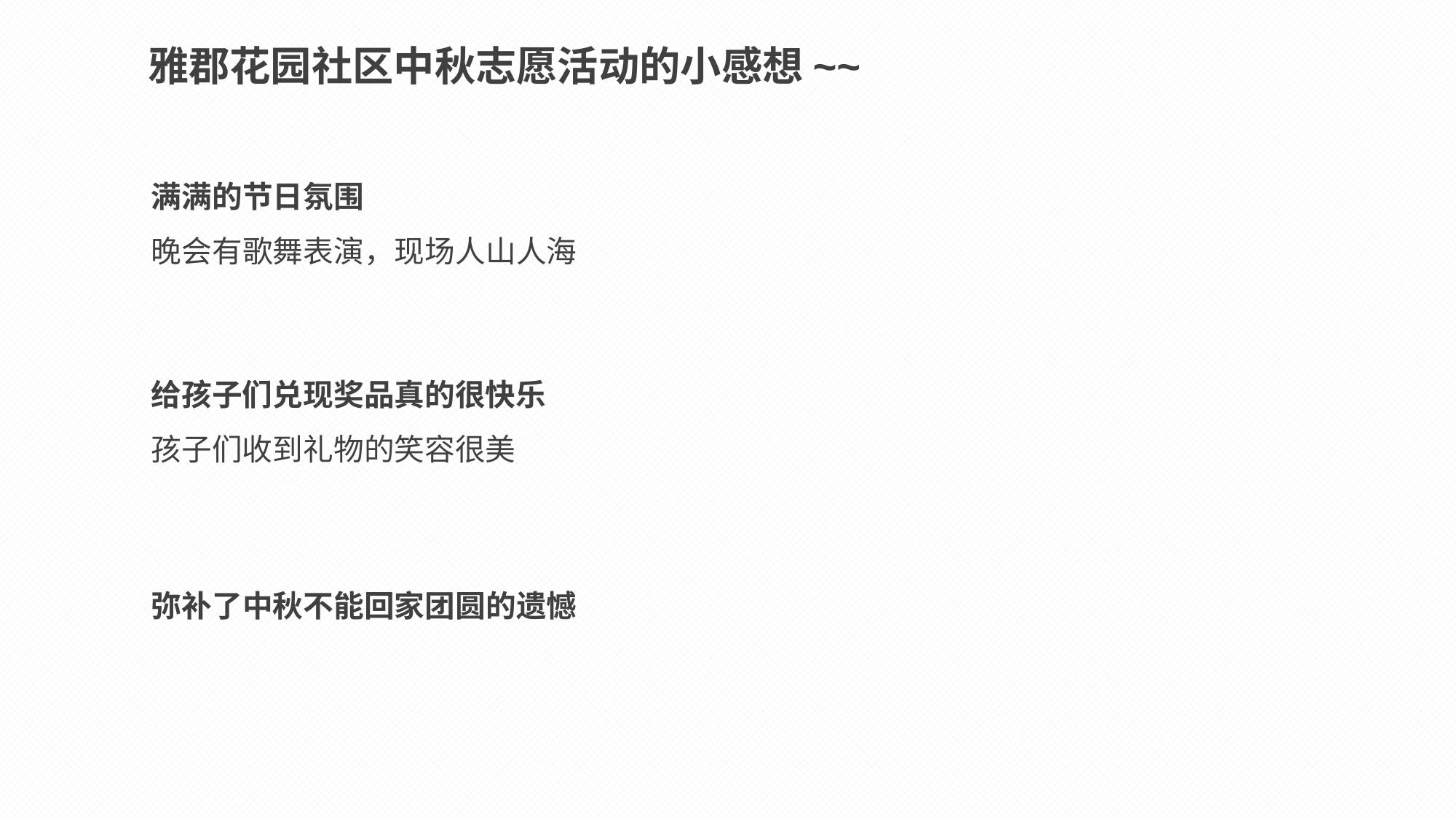

雅郡花园社区中秋志愿活动的小感想~~
满满的节日氛围
晚会有歌舞表演，现场人山人海
给孩子们兑现奖品真的很快乐
孩子们收到礼物的笑容很美
弥补了中秋不能回家团圆的遗憾